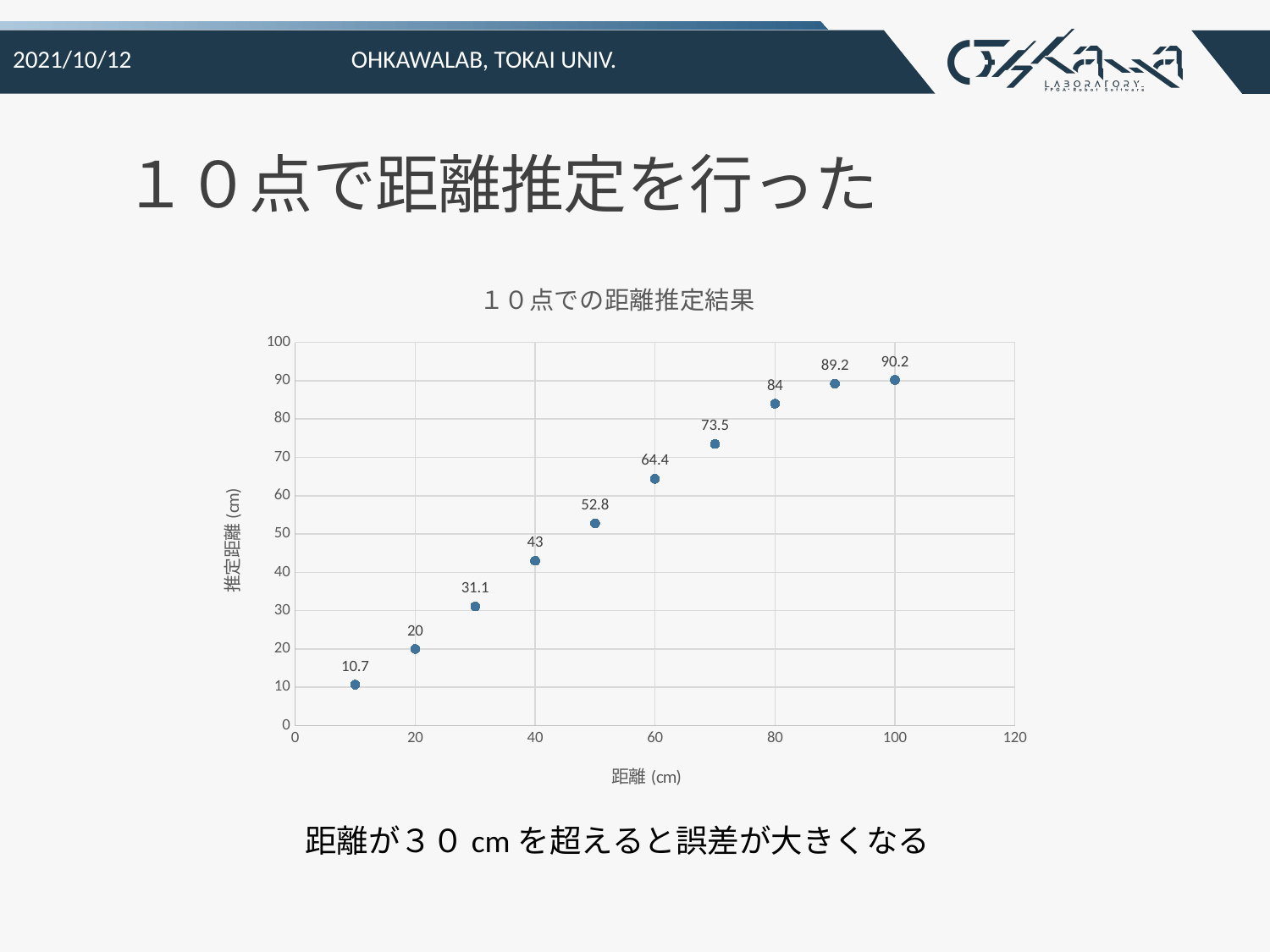

2021/10/12
Ohkawalab, Tokai Univ.
# １０点で距離推定を行った

### Chart: １０点での距離推定結果

| Category | 推定距離(cm) |
|---|---|
距離が３０cmを超えると誤差が大きくなる